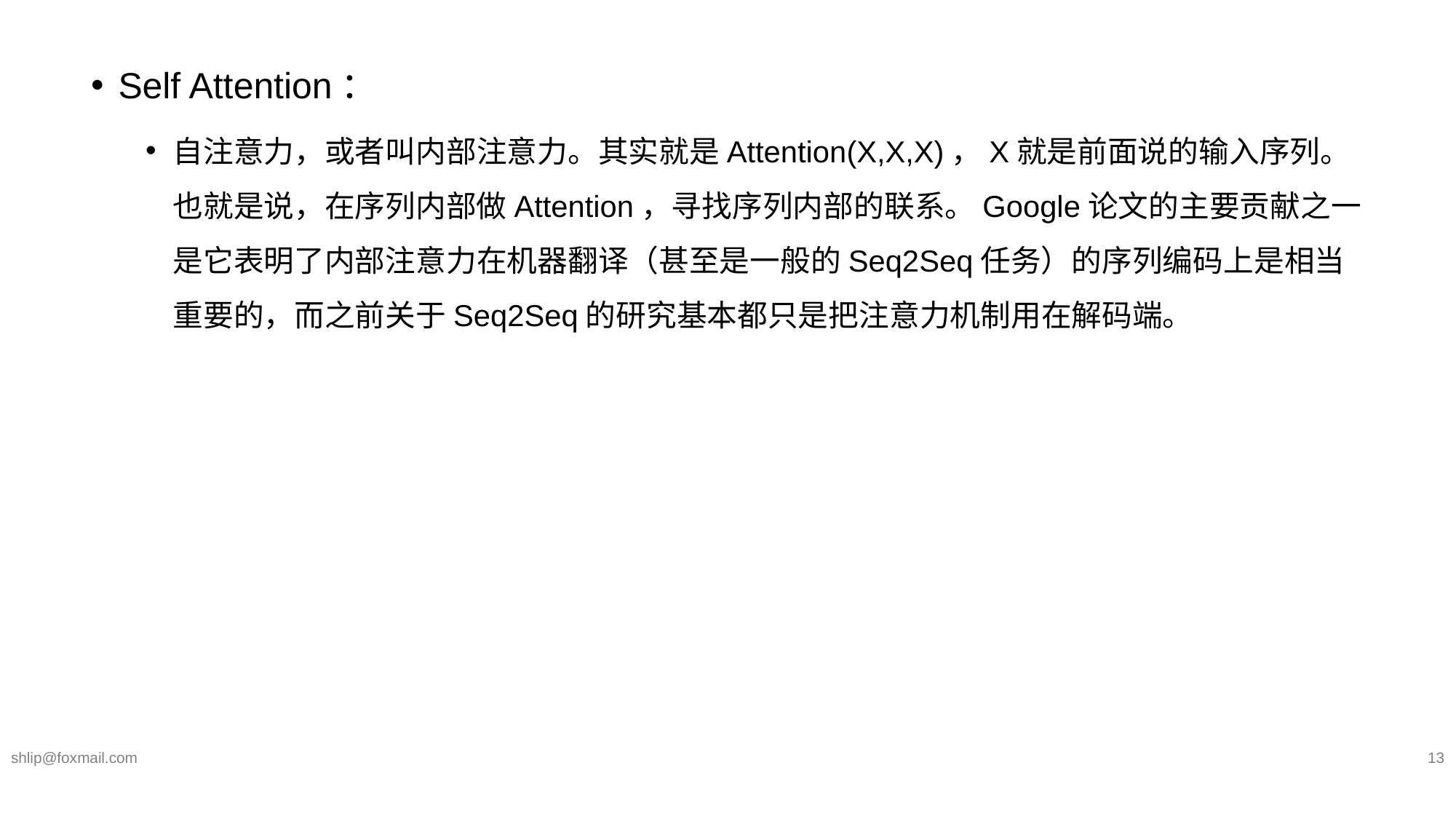

Self Attention：
自注意力，或者叫内部注意力。其实就是Attention(X,X,X)，X就是前面说的输入序列。也就是说，在序列内部做Attention，寻找序列内部的联系。Google论文的主要贡献之一是它表明了内部注意力在机器翻译（甚至是一般的Seq2Seq任务）的序列编码上是相当重要的，而之前关于Seq2Seq的研究基本都只是把注意力机制用在解码端。

shlip@foxmail.com
13